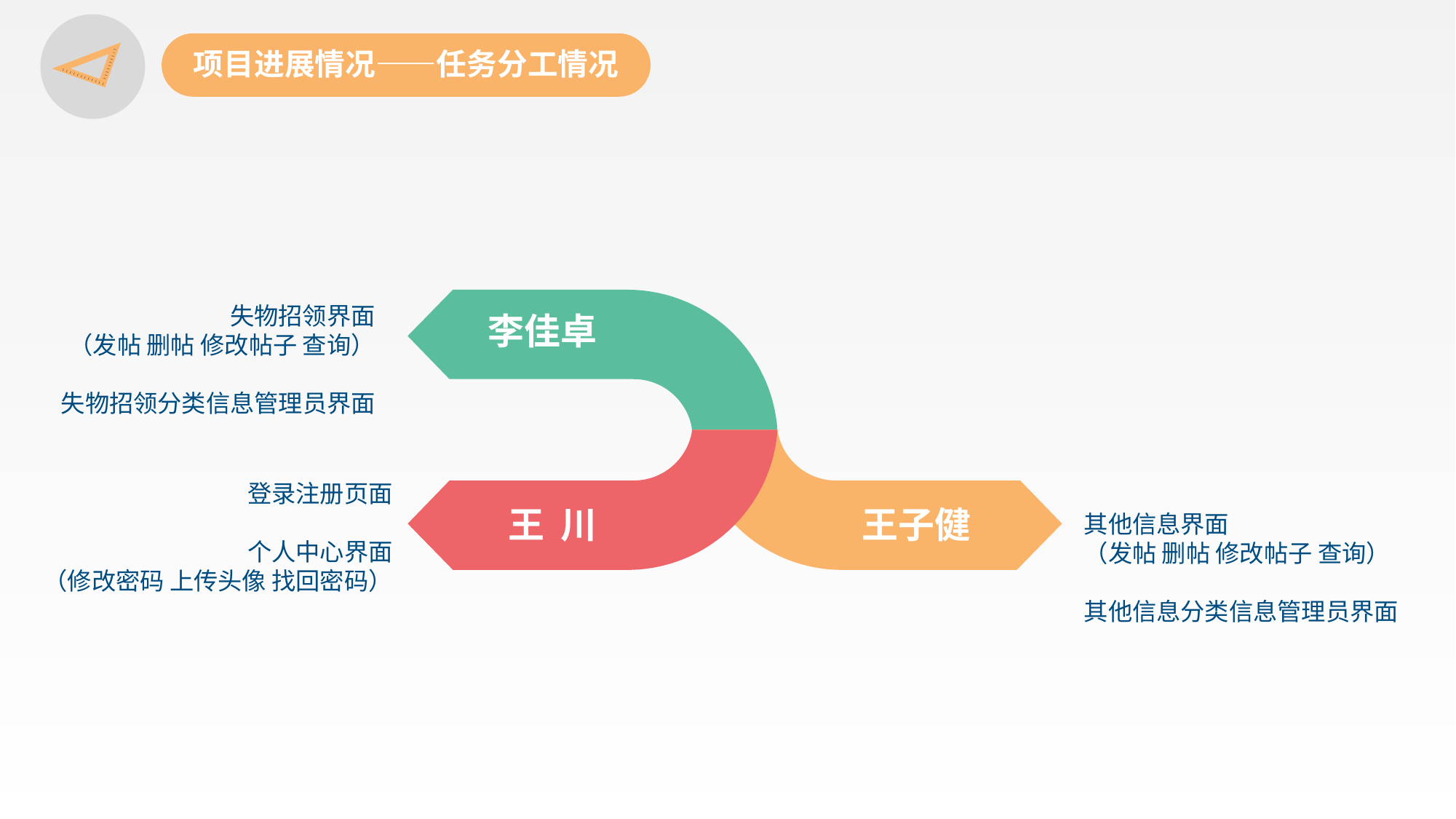

项目进展情况——任务分工情况

李佳卓
失物招领界面
（发帖 删帖 修改帖子 查询）

失物招领分类信息管理员界面

王  川

王子健
登录注册页面

个人中心界面
（修改密码 上传头像 找回密码）

其他信息界面
（发帖 删帖 修改帖子 查询）

其他信息分类信息管理员界面